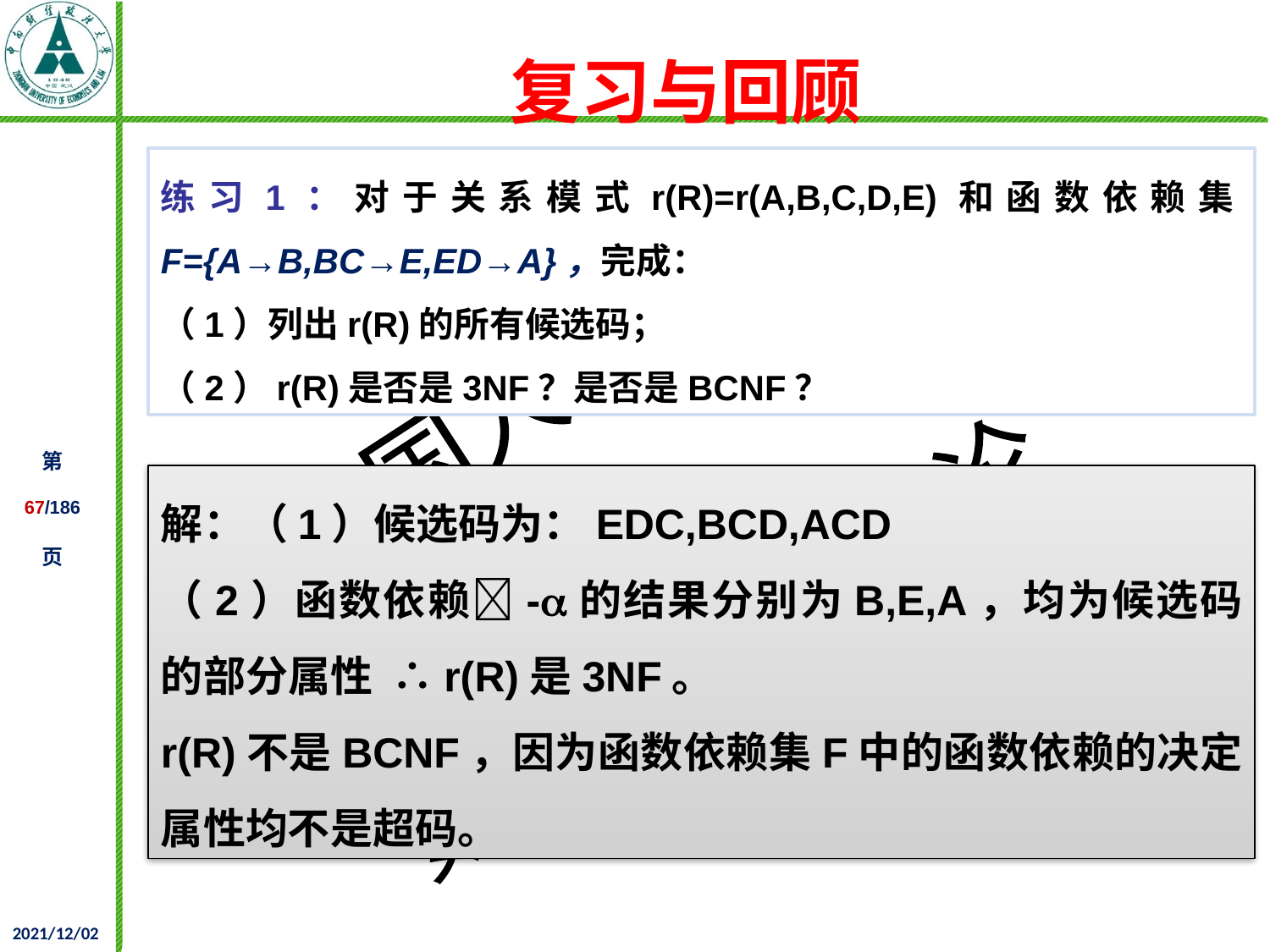

# 复习与回顾
练习1：对于关系模式r(R)=r(A,B,C,D,E)和函数依赖集F={A→B,BC→E,ED→A}，完成：
（1）列出r(R)的所有候选码；
（2）r(R)是否是3NF？是否是BCNF？
解：（1）候选码为：EDC,BCD,ACD
（2）函数依赖β-α的结果分别为B,E,A，均为候选码的部分属性  ∴r(R)是3NF。
r(R)不是BCNF，因为函数依赖集F中的函数依赖的决定属性均不是超码。
2021/12/02